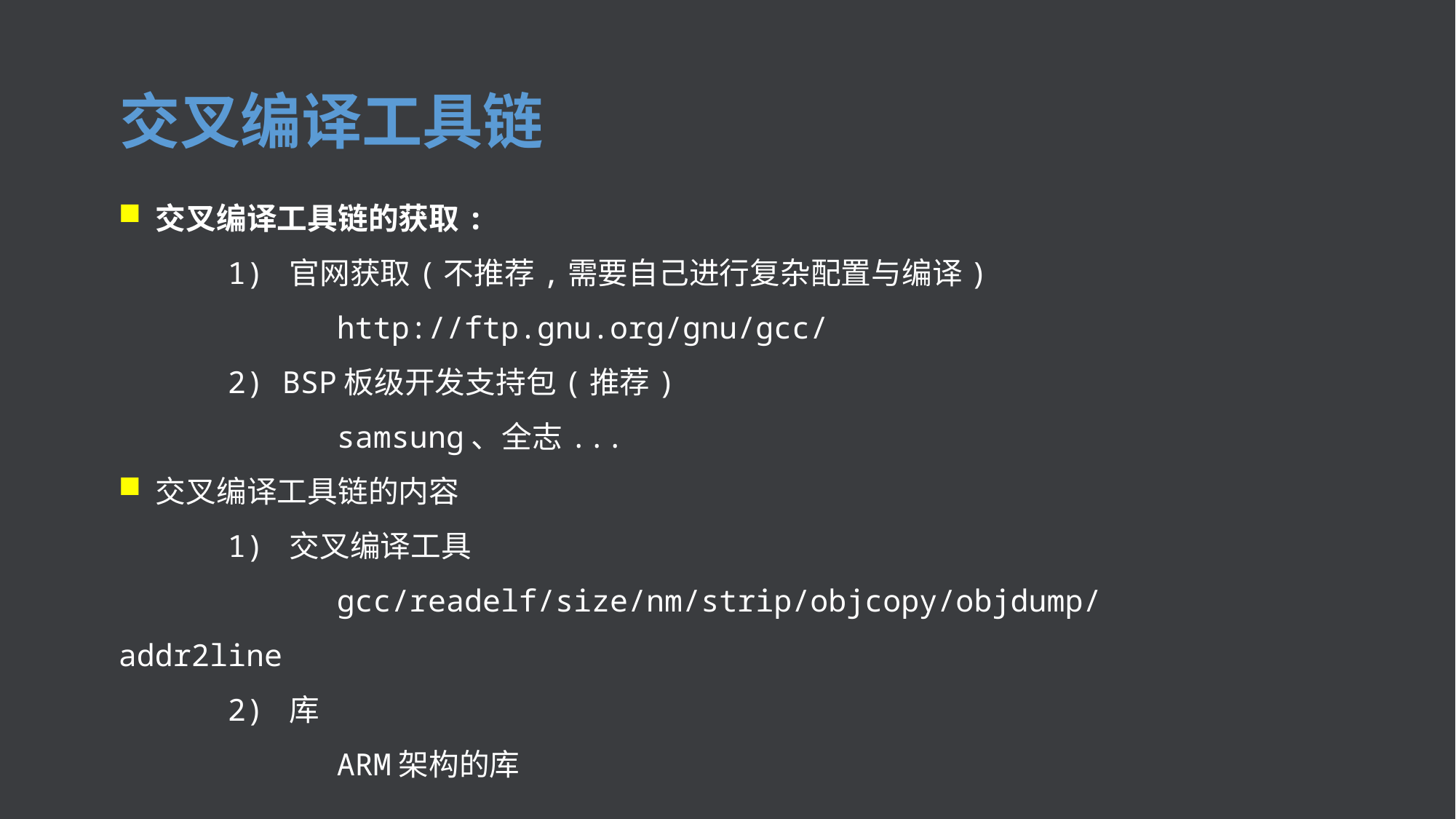

交叉编译工具链
 交叉编译工具链的获取:
	1) 官网获取(不推荐,需要自己进行复杂配置与编译)
		http://ftp.gnu.org/gnu/gcc/
	2) BSP板级开发支持包(推荐)
		samsung、全志...
 交叉编译工具链的内容
	1) 交叉编译工具
		gcc/readelf/size/nm/strip/objcopy/objdump/addr2line
	2) 库
	ARM架构的库